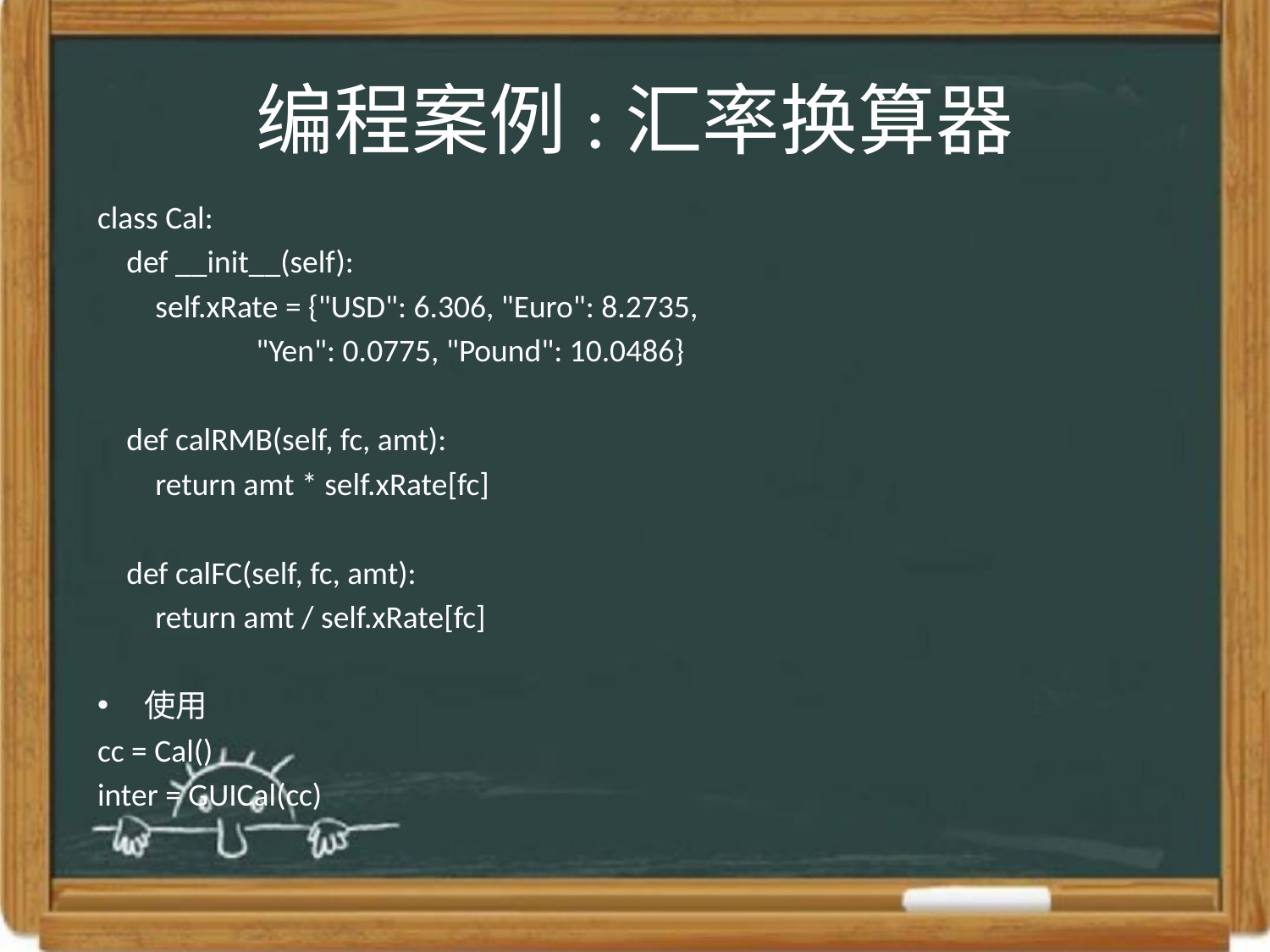

# 编程案例:汇率换算器
class Cal:
    def __init__(self):
        self.xRate = {"USD": 6.306, "Euro": 8.2735,
                      "Yen": 0.0775, "Pound": 10.0486}

    def calRMB(self, fc, amt):
        return amt * self.xRate[fc]

    def calFC(self, fc, amt):
        return amt / self.xRate[fc]

使用
cc = Cal()
inter = GUICal(cc)